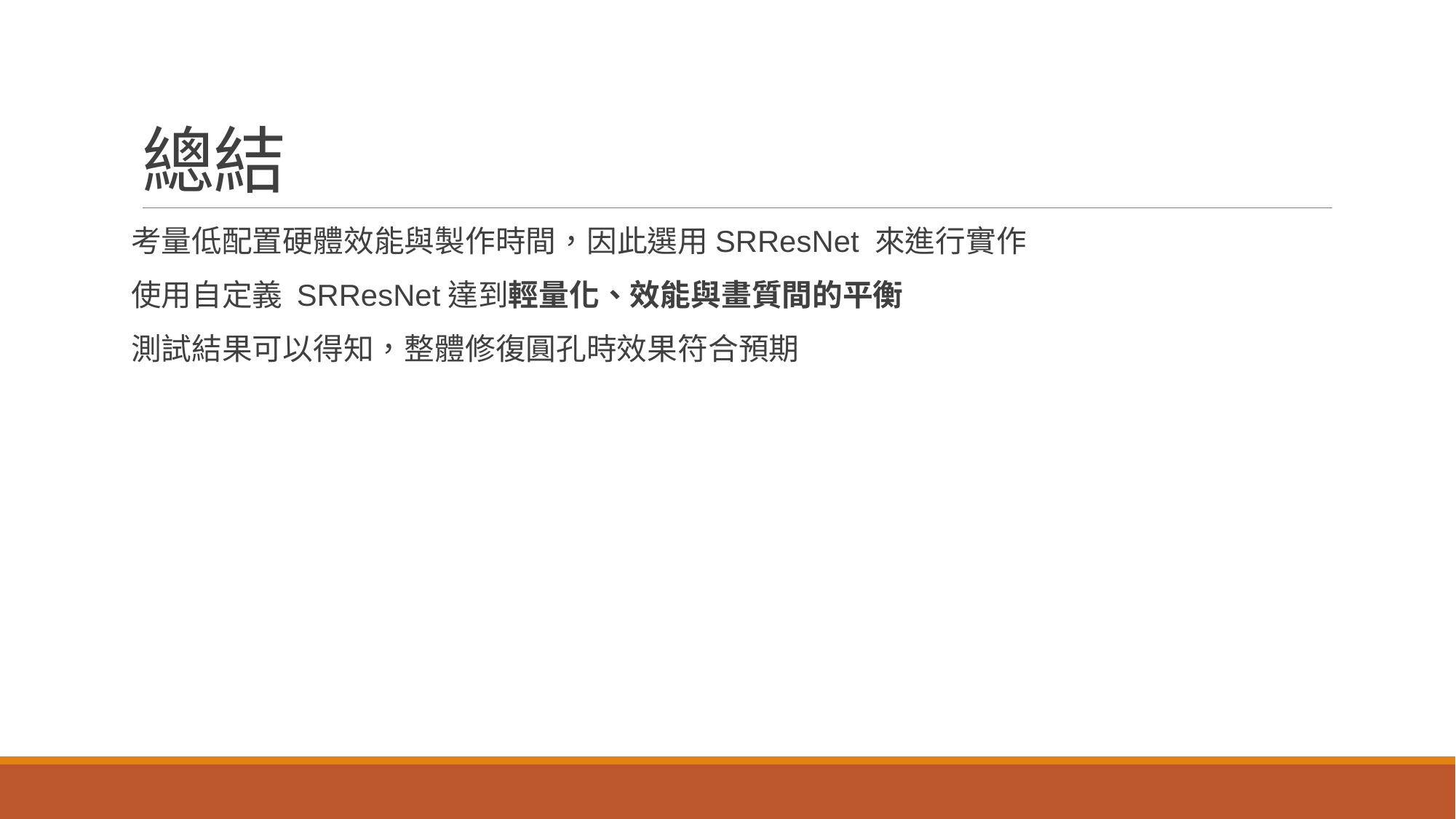

# 總結
考量低配置硬體效能與製作時間，因此選用SRResNet 來進行實作
使用自定義 SRResNet達到輕量化、效能與畫質間的平衡
測試結果可以得知，整體修復圓孔時效果符合預期